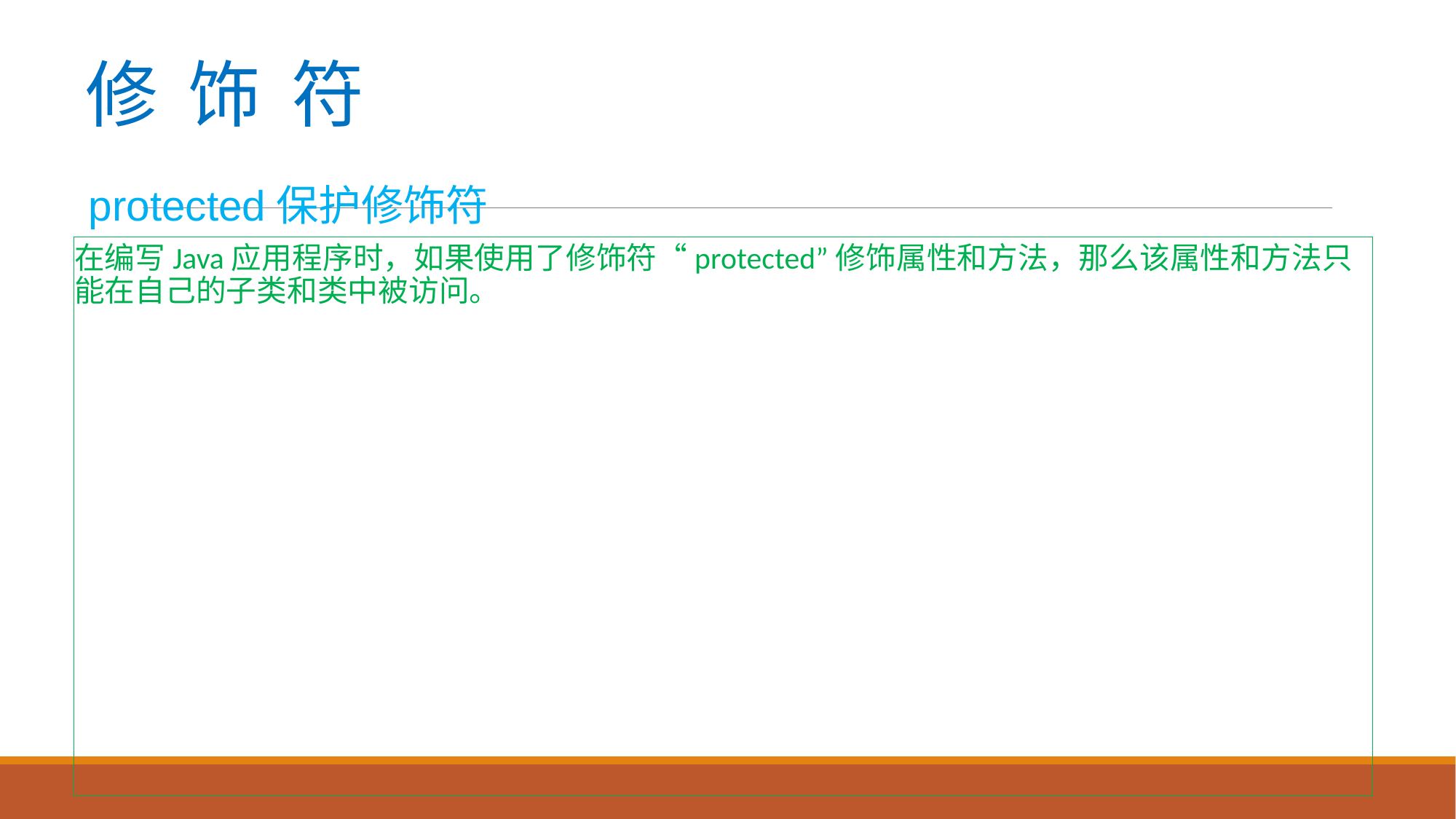

# 修  饰  符
protected保护修饰符
在编写Java应用程序时，如果使用了修饰符“protected”修饰属性和方法，那么该属性和方法只能在自己的子类和类中被访问。